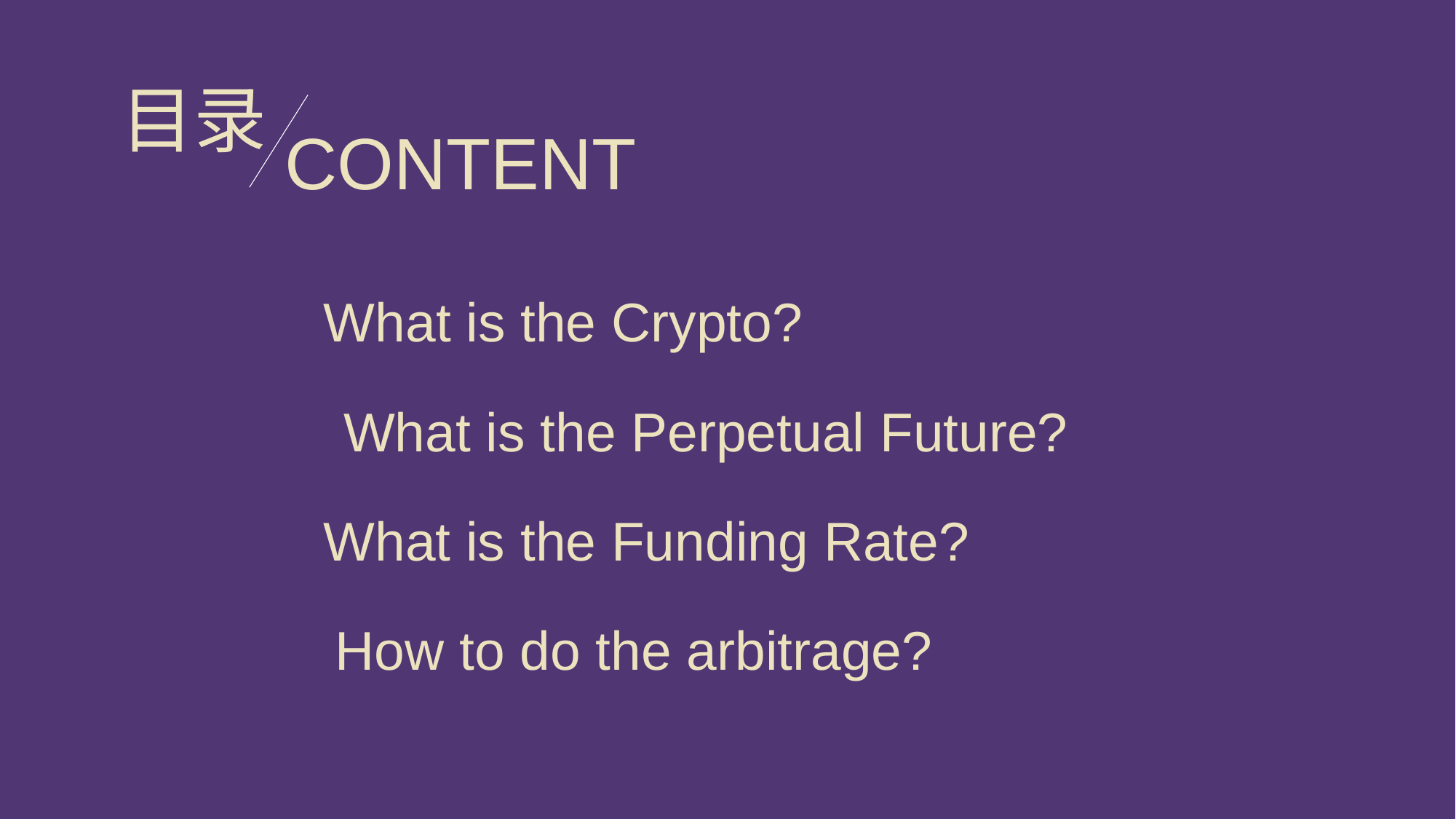

目录
CONTENT
What is the Crypto?
What is the Perpetual Future?
What is the Funding Rate?
How to do the arbitrage?